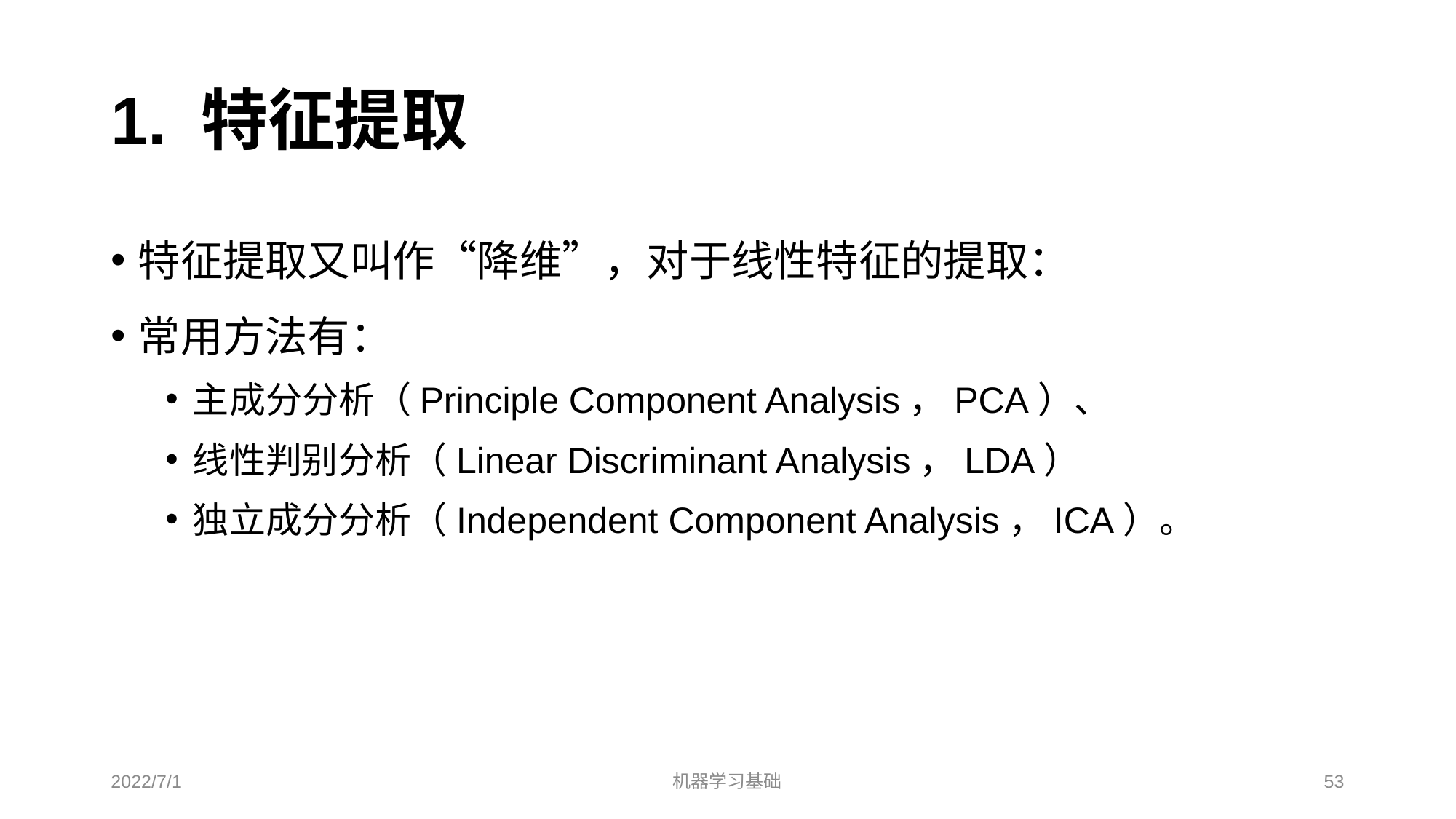

# 1. 特征提取
特征提取又叫作“降维”，对于线性特征的提取：
常用方法有：
主成分分析（Principle Component Analysis，PCA）、
线性判别分析（Linear Discriminant Analysis，LDA）
独立成分分析（Independent Component Analysis，ICA）。
2022/7/1
机器学习基础
53